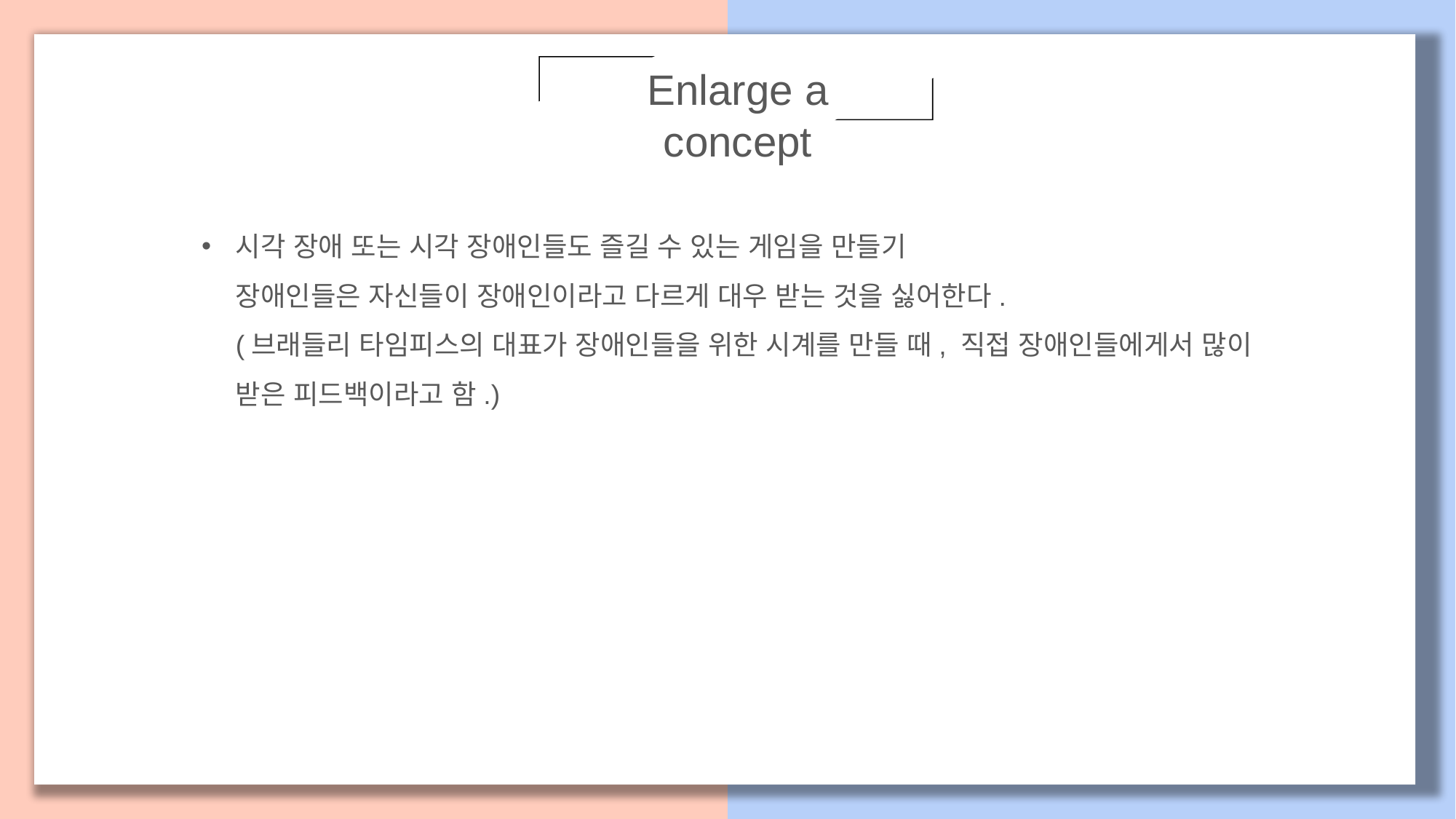

Enlarge a concept

시각 장애 또는 시각 장애인들도 즐길 수 있는 게임을 만들기
장애인들은 자신들이 장애인이라고 다르게 대우 받는 것을 싫어한다.
(브래들리 타임피스의 대표가 장애인들을 위한 시계를 만들 때, 직접 장애인들에게서 많이 받은 피드백이라고 함.)